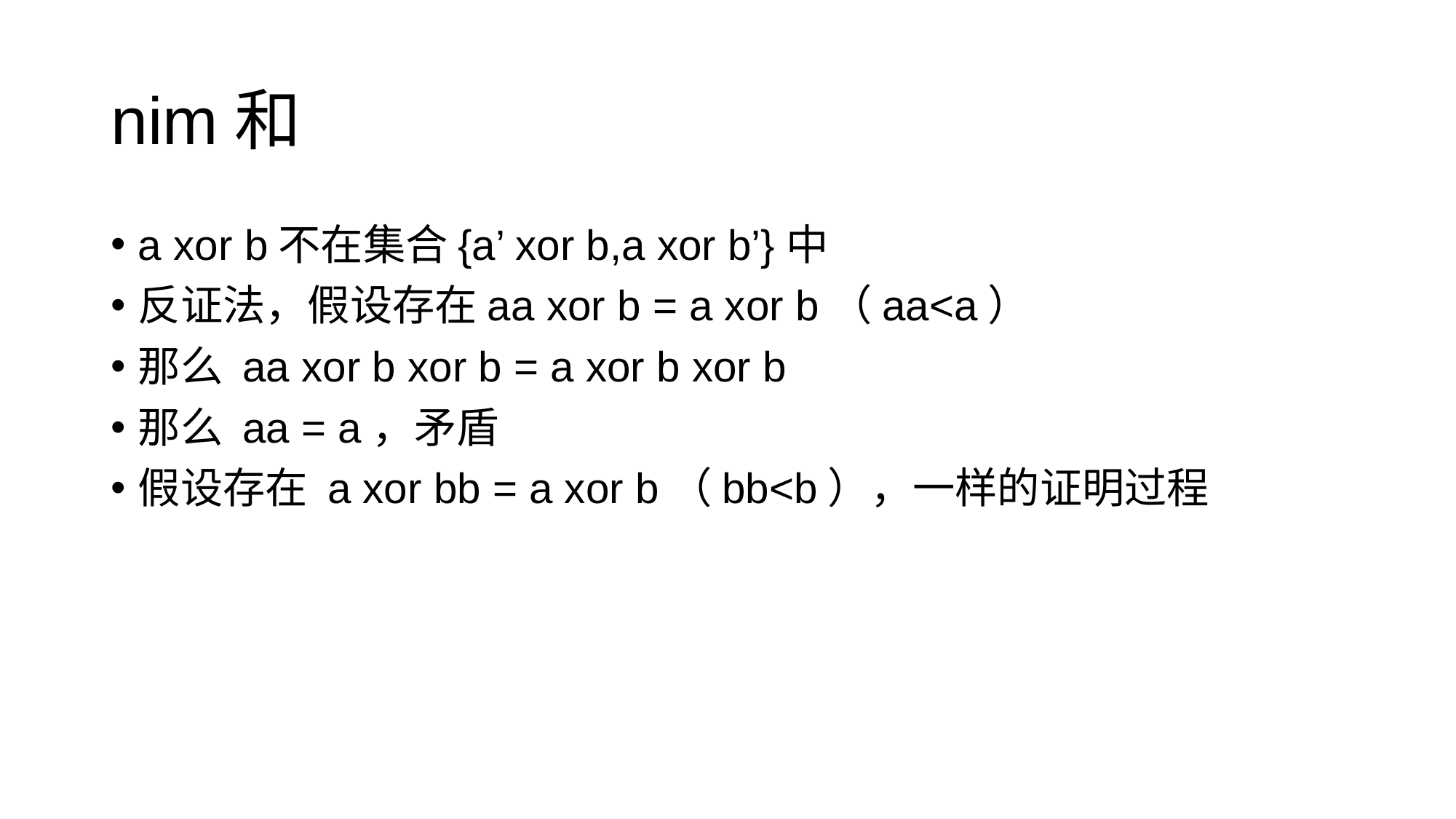

# nim和
a xor b不在集合{a’ xor b,a xor b’}中
反证法，假设存在aa xor b = a xor b（aa<a）
那么 aa xor b xor b = a xor b xor b
那么 aa = a，矛盾
假设存在 a xor bb = a xor b（bb<b），一样的证明过程